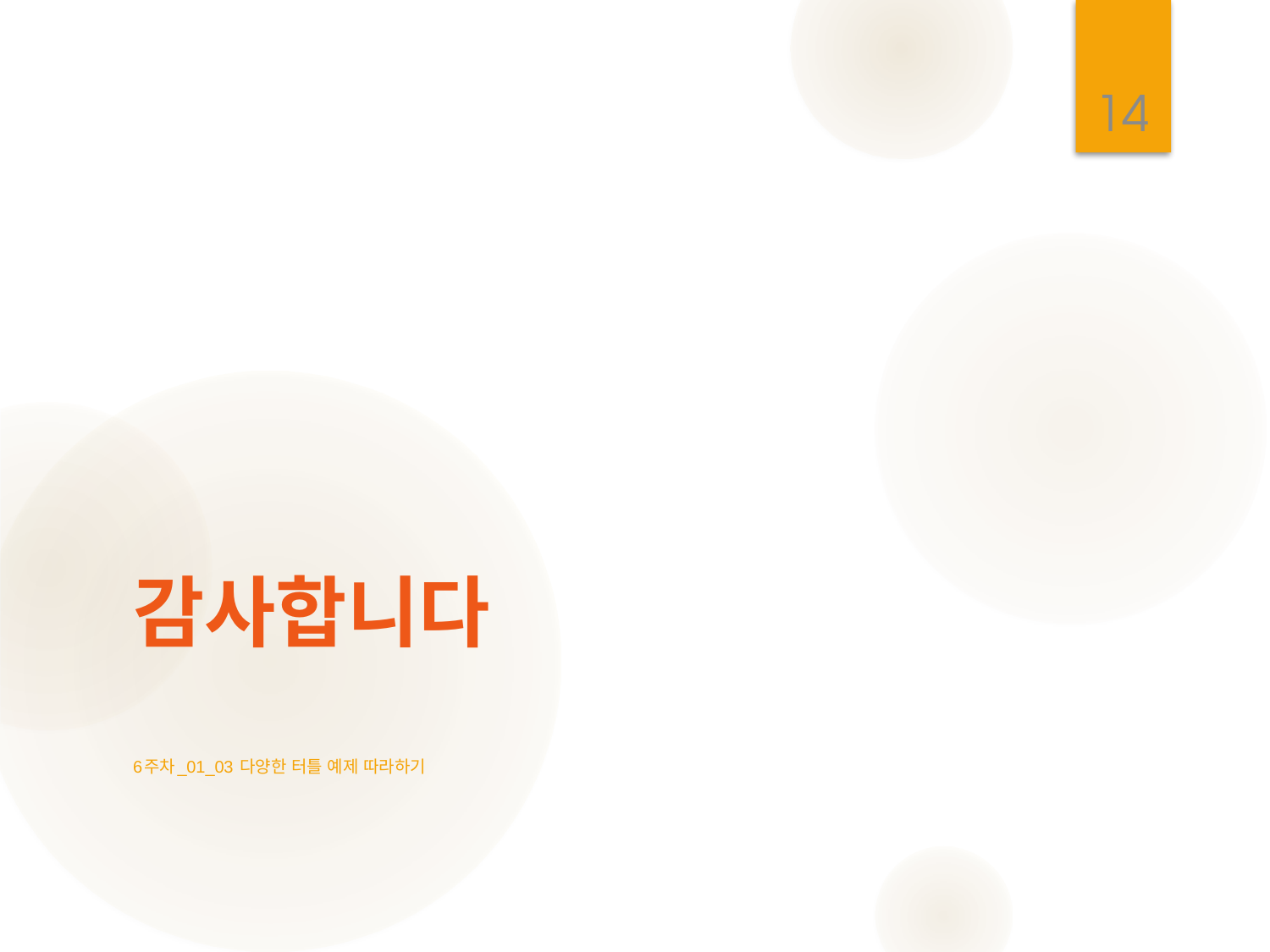

14
# 감사합니다

6주차_01_03 다양한 터틀 예제 따라하기